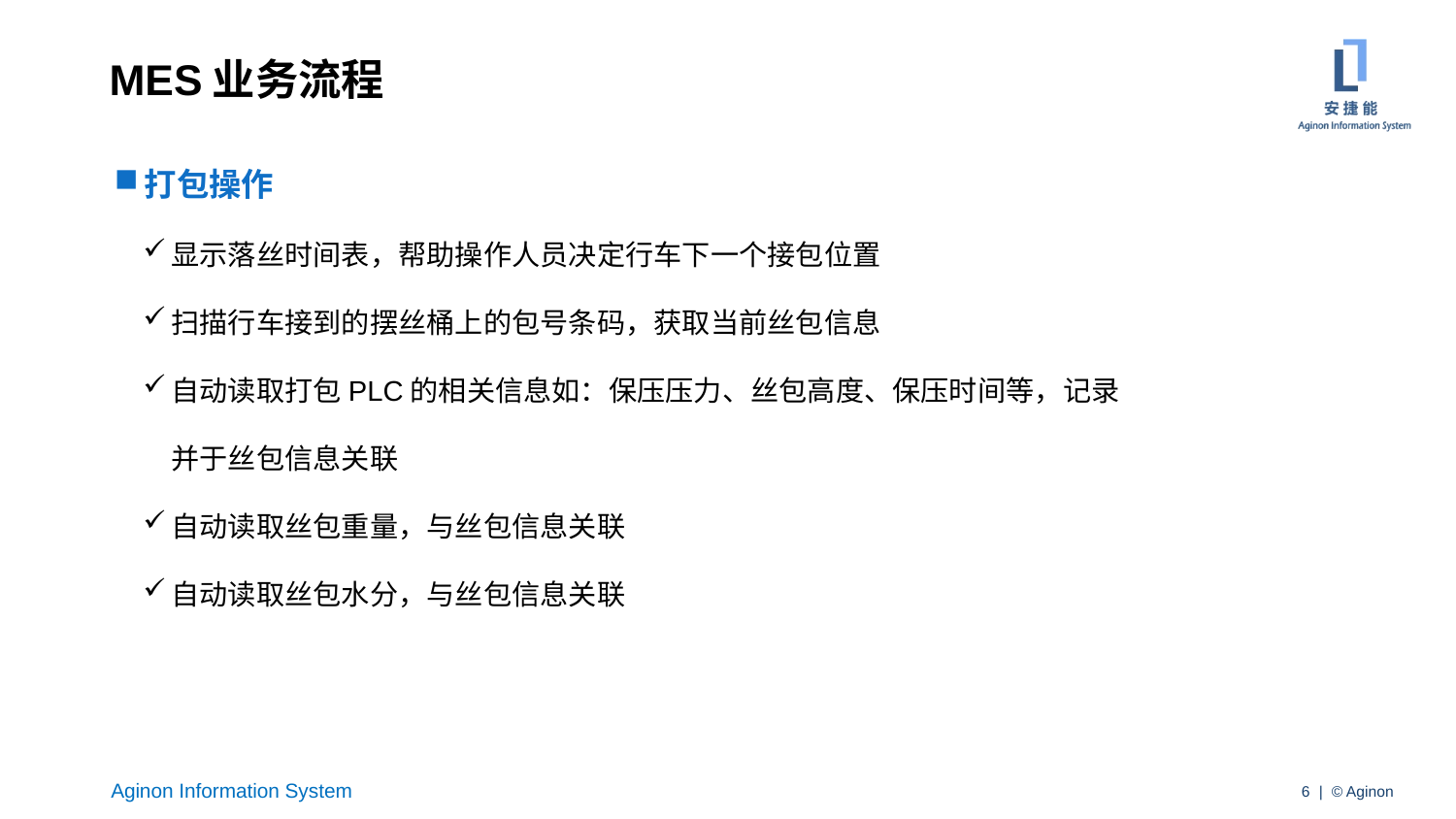

# MES业务流程
打包操作
显示落丝时间表，帮助操作人员决定行车下一个接包位置
扫描行车接到的摆丝桶上的包号条码，获取当前丝包信息
自动读取打包PLC的相关信息如：保压压力、丝包高度、保压时间等，记录并于丝包信息关联
自动读取丝包重量，与丝包信息关联
自动读取丝包水分，与丝包信息关联

6